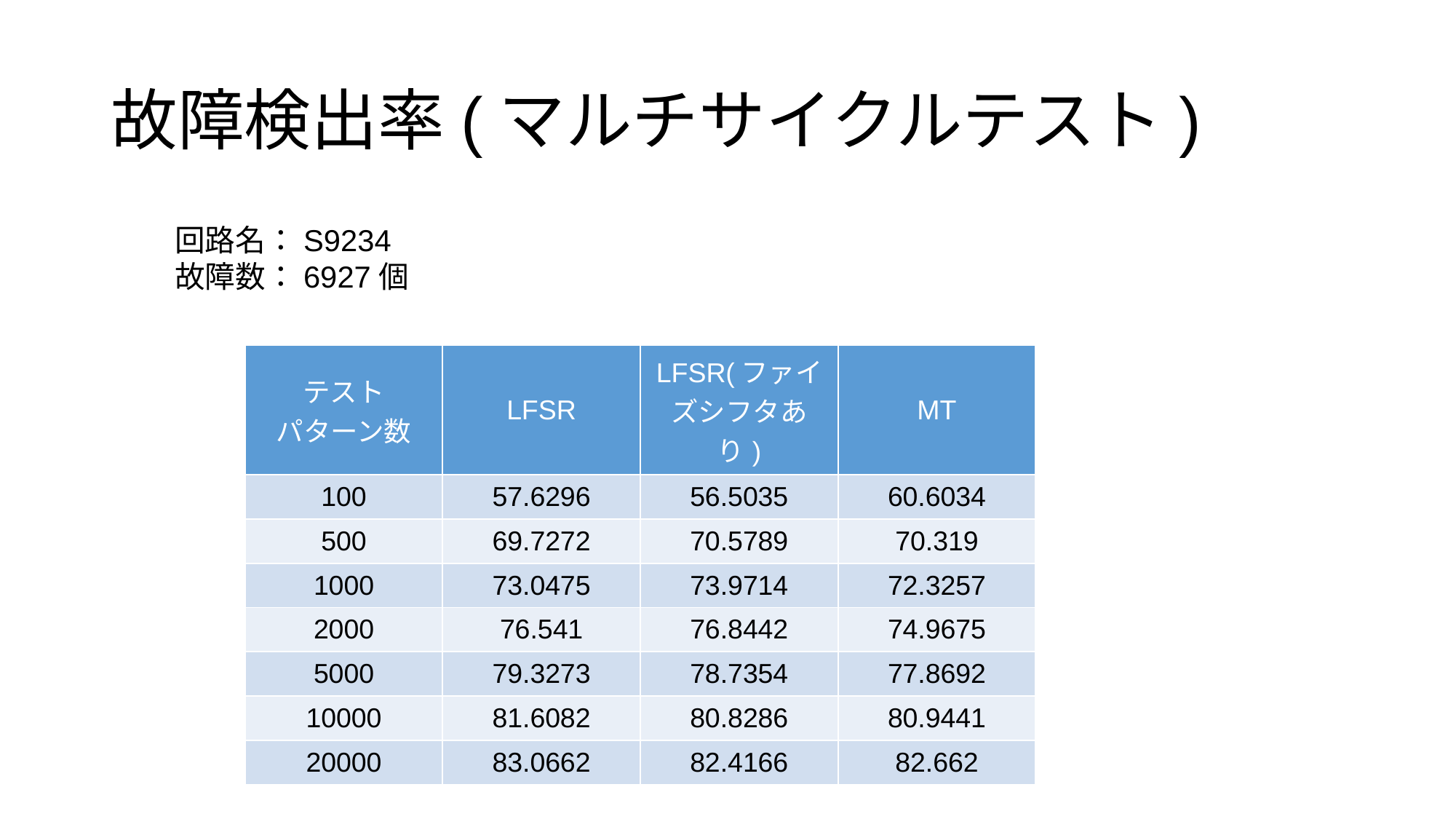

# 故障検出率(マルチサイクルテスト)
回路名：S9234
故障数：6927個
| テスト パターン数 | LFSR | LFSR(ファイズシフタあり) | MT |
| --- | --- | --- | --- |
| 100 | 57.6296 | 56.5035 | 60.6034 |
| 500 | 69.7272 | 70.5789 | 70.319 |
| 1000 | 73.0475 | 73.9714 | 72.3257 |
| 2000 | 76.541 | 76.8442 | 74.9675 |
| 5000 | 79.3273 | 78.7354 | 77.8692 |
| 10000 | 81.6082 | 80.8286 | 80.9441 |
| 20000 | 83.0662 | 82.4166 | 82.662 |